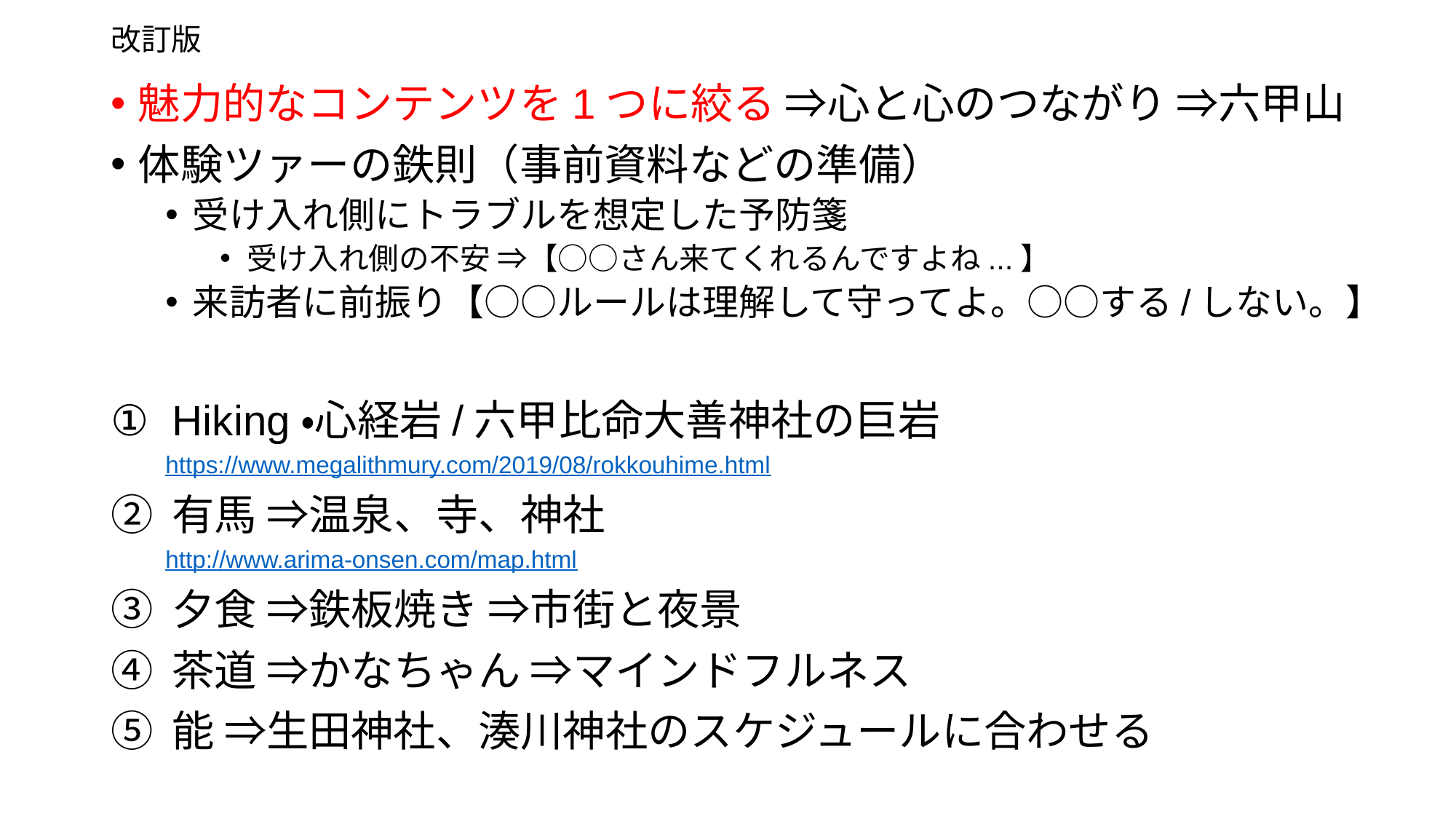

# 改訂版
魅力的なコンテンツを1つに絞る ⇒心と心のつながり ⇒六甲山
体験ツァーの鉄則（事前資料などの準備）
受け入れ側にトラブルを想定した予防箋
受け入れ側の不安 ⇒【○○さん来てくれるんですよね...】
来訪者に前振り【○○ルールは理解して守ってよ。○○する/しない。】

Hiking・心経岩/六甲比命大善神社の巨岩
https://www.megalithmury.com/2019/08/rokkouhime.html
有馬 ⇒温泉、寺、神社
http://www.arima-onsen.com/map.html
夕食 ⇒鉄板焼き ⇒市街と夜景
茶道 ⇒かなちゃん ⇒マインドフルネス
能 ⇒生田神社、湊川神社のスケジュールに合わせる